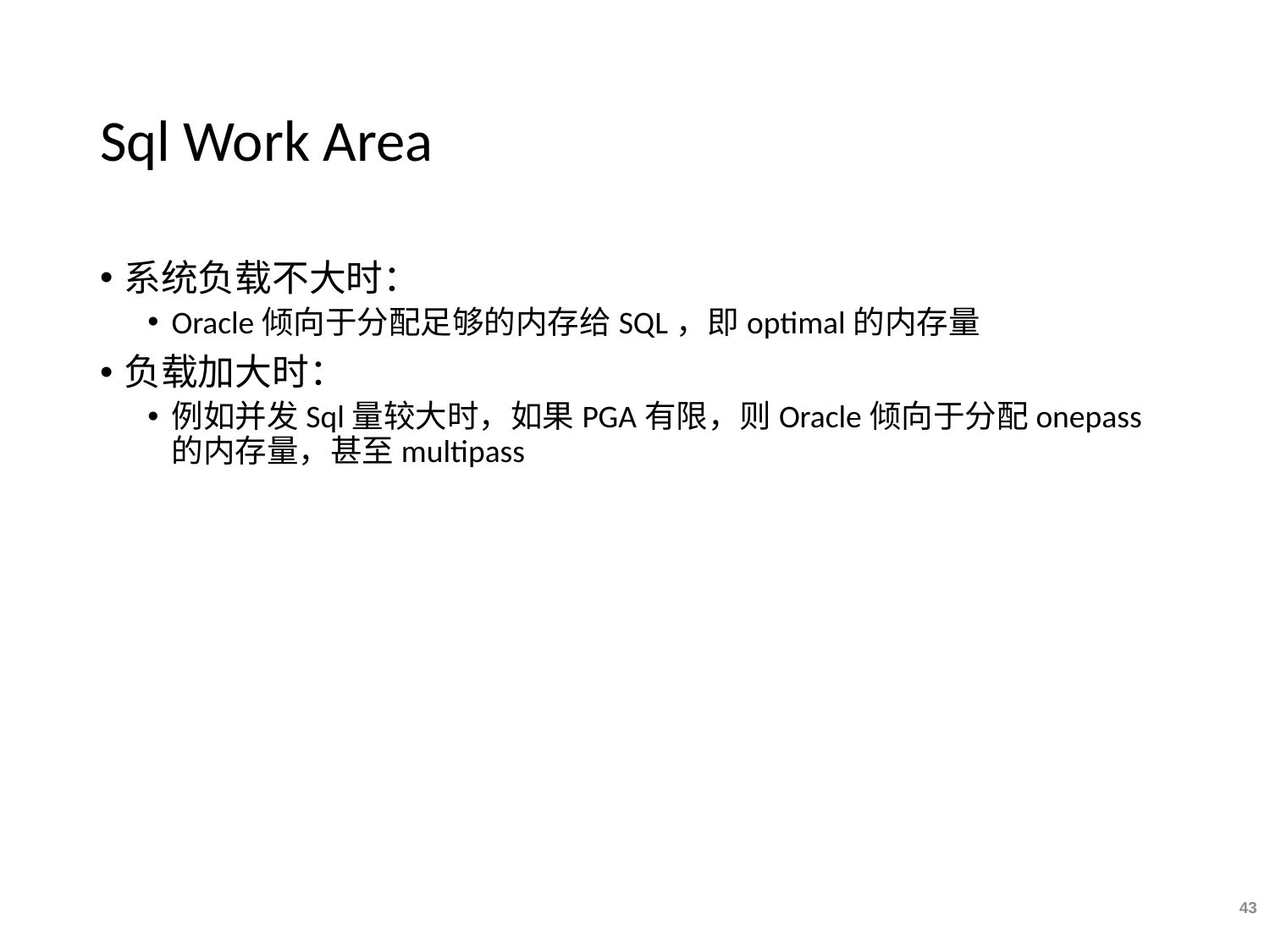

# Sql Work Area
系统负载不大时：
Oracle倾向于分配足够的内存给SQL，即optimal的内存量
负载加大时：
例如并发Sql量较大时，如果PGA有限，则Oracle倾向于分配onepass的内存量，甚至multipass

43